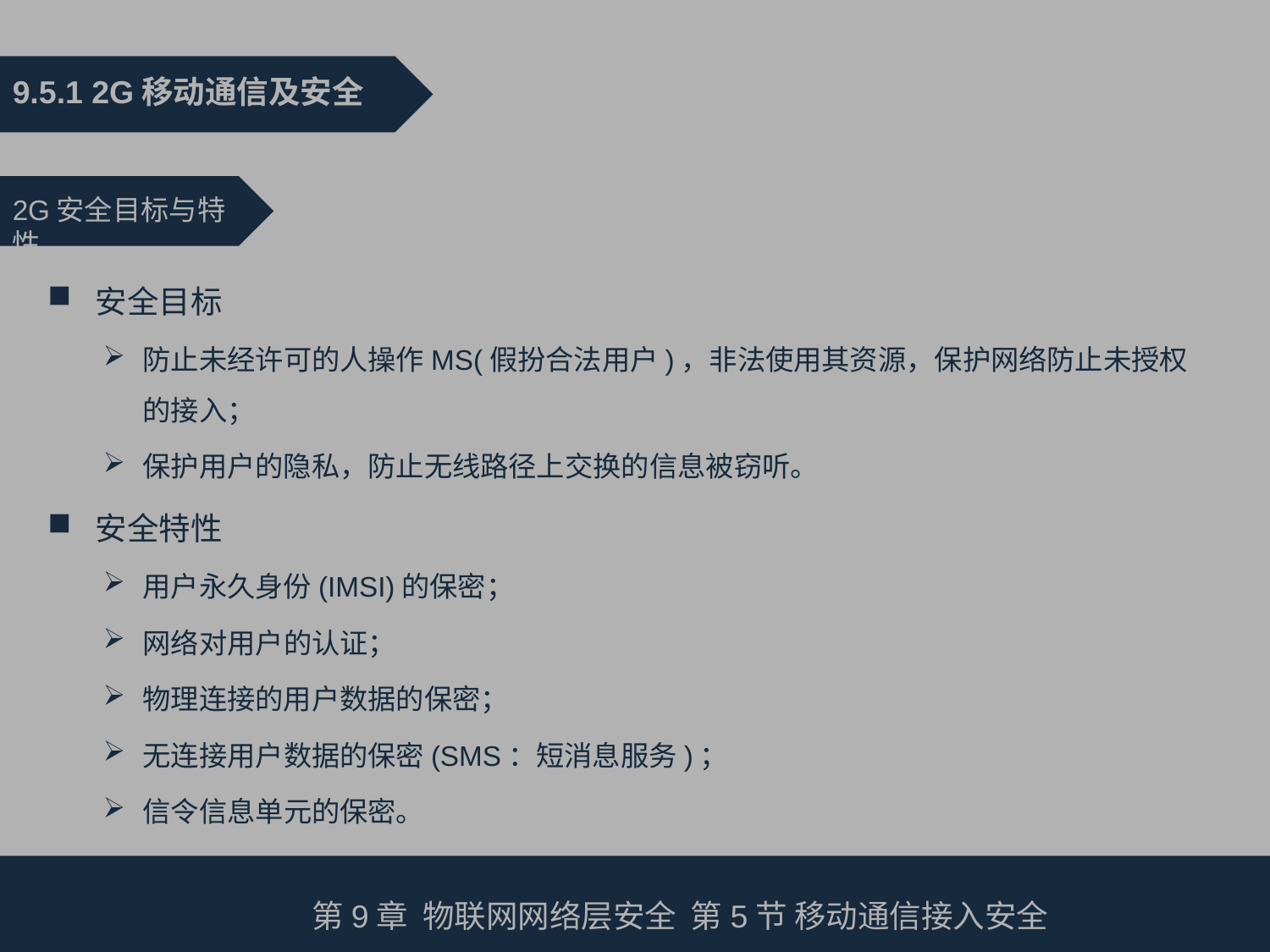

9.5.1 2G移动通信及安全
2G安全目标与特性
安全目标
防止未经许可的人操作MS(假扮合法用户)，非法使用其资源，保护网络防止未授权的接入；
保护用户的隐私，防止无线路径上交换的信息被窃听。
安全特性
用户永久身份(IMSI)的保密；
网络对用户的认证；
物理连接的用户数据的保密；
无连接用户数据的保密(SMS：短消息服务)；
信令信息单元的保密。
第9章  物联网网络层安全  第5节 移动通信接入安全